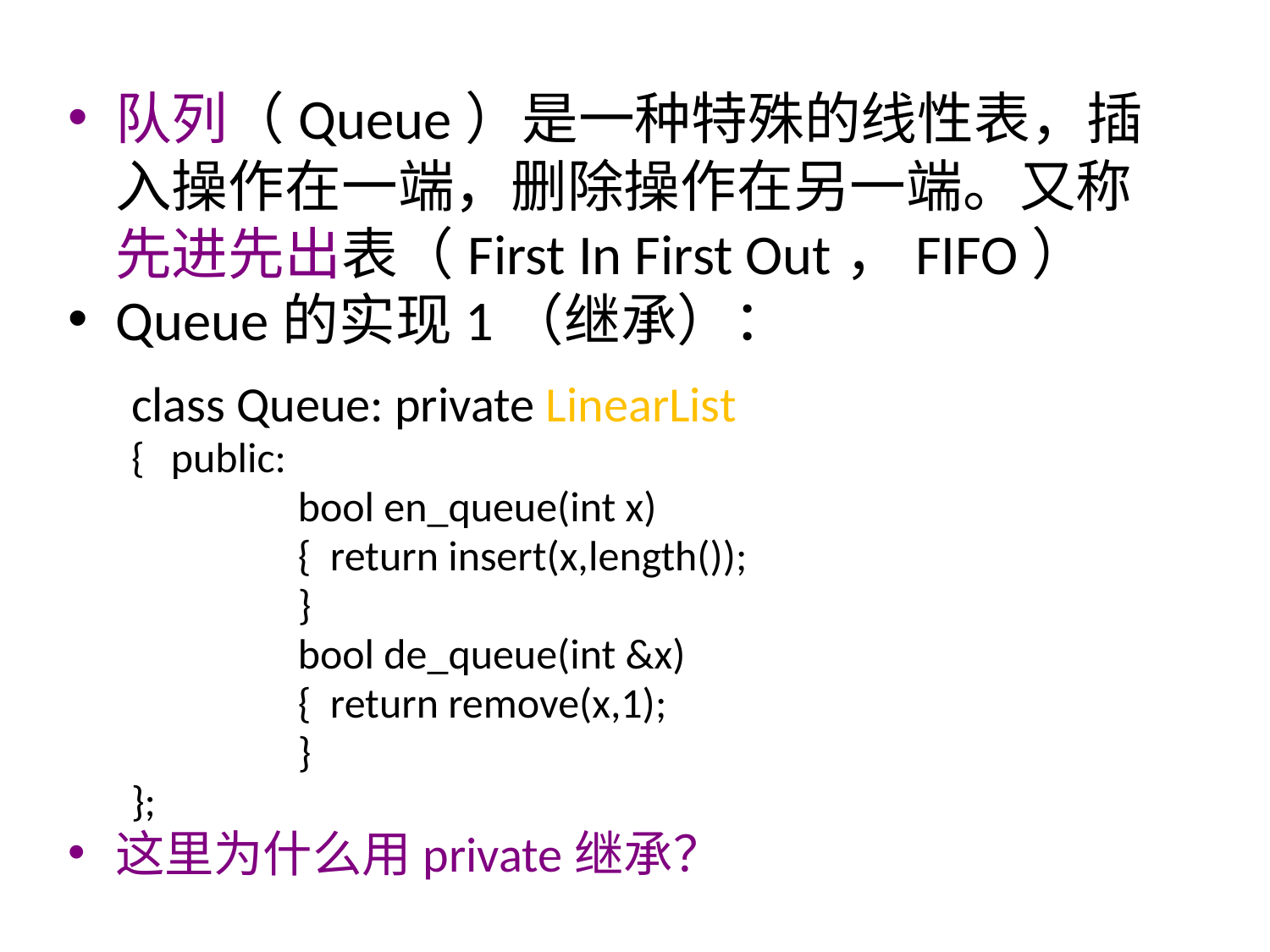

队列（Queue）是一种特殊的线性表，插入操作在一端，删除操作在另一端。又称先进先出表（First In First Out，FIFO）
Queue的实现1（继承）：
class Queue: private LinearList
{	public:
		bool en_queue(int x)
		{  return insert(x,length());
		}
		bool de_queue(int &x)
		{  return remove(x,1);
		}
};
这里为什么用private继承？